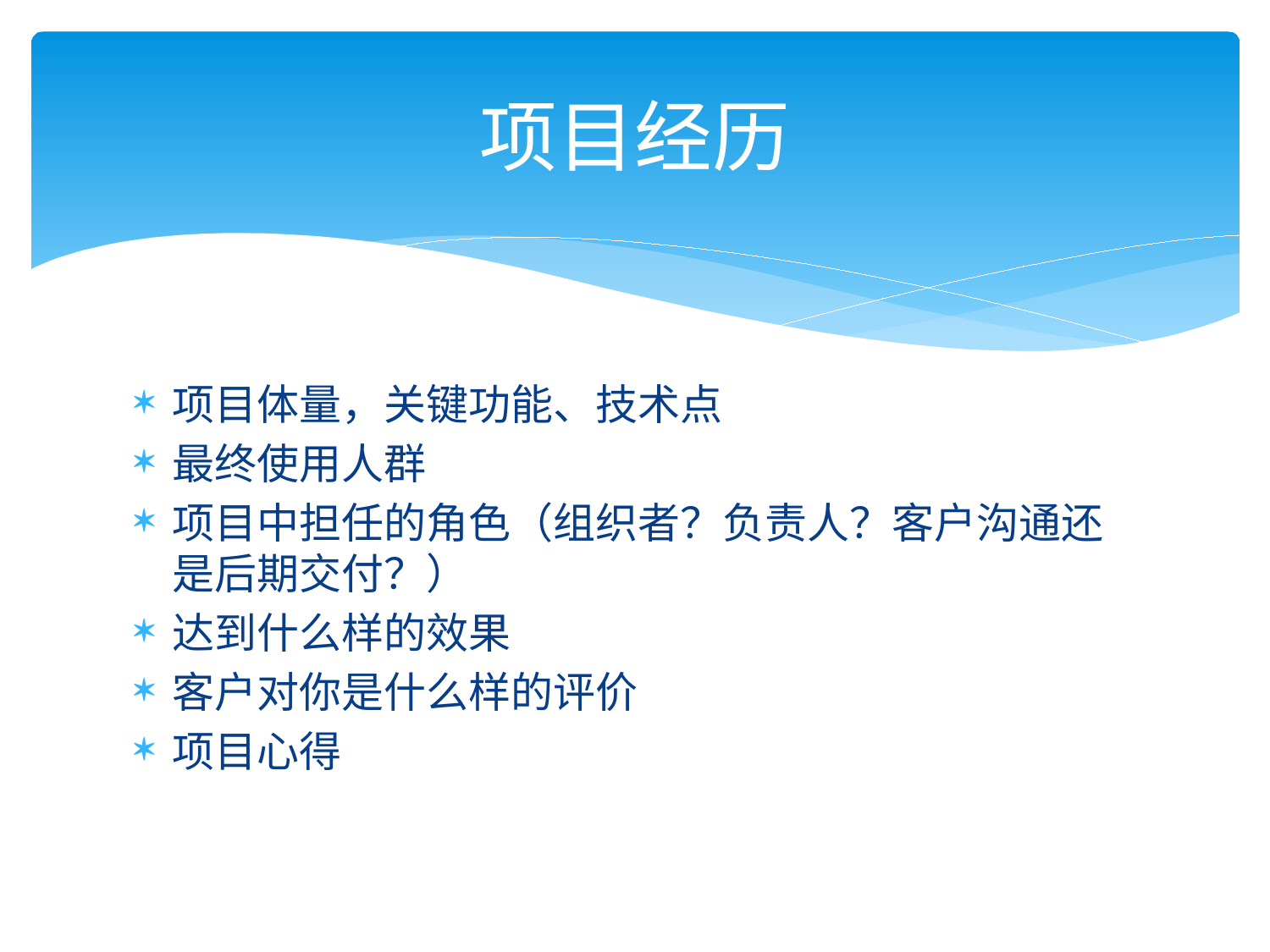

# 项目经历
项目体量，关键功能、技术点
最终使用人群
项目中担任的角色（组织者？负责人？客户沟通还是后期交付？）
达到什么样的效果
客户对你是什么样的评价
项目心得